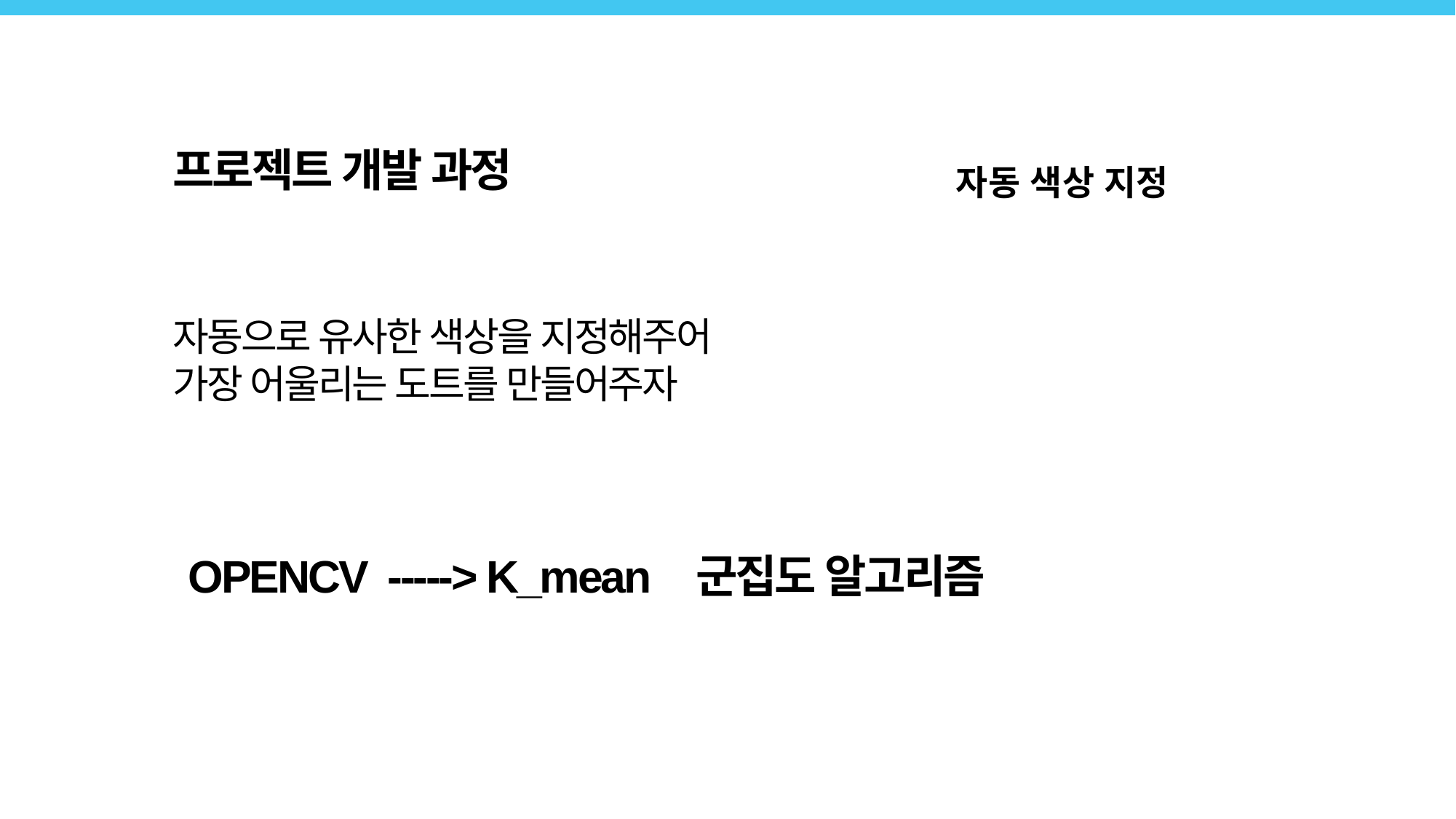

프로젝트 개발 과정
자동 색상 지정
자동으로 유사한 색상을 지정해주어
가장 어울리는 도트를 만들어주자
OPENCV  -----> K_mean   군집도 알고리즘
ⓒSaebyeol Yu. Saebyeol’s PowerPoint